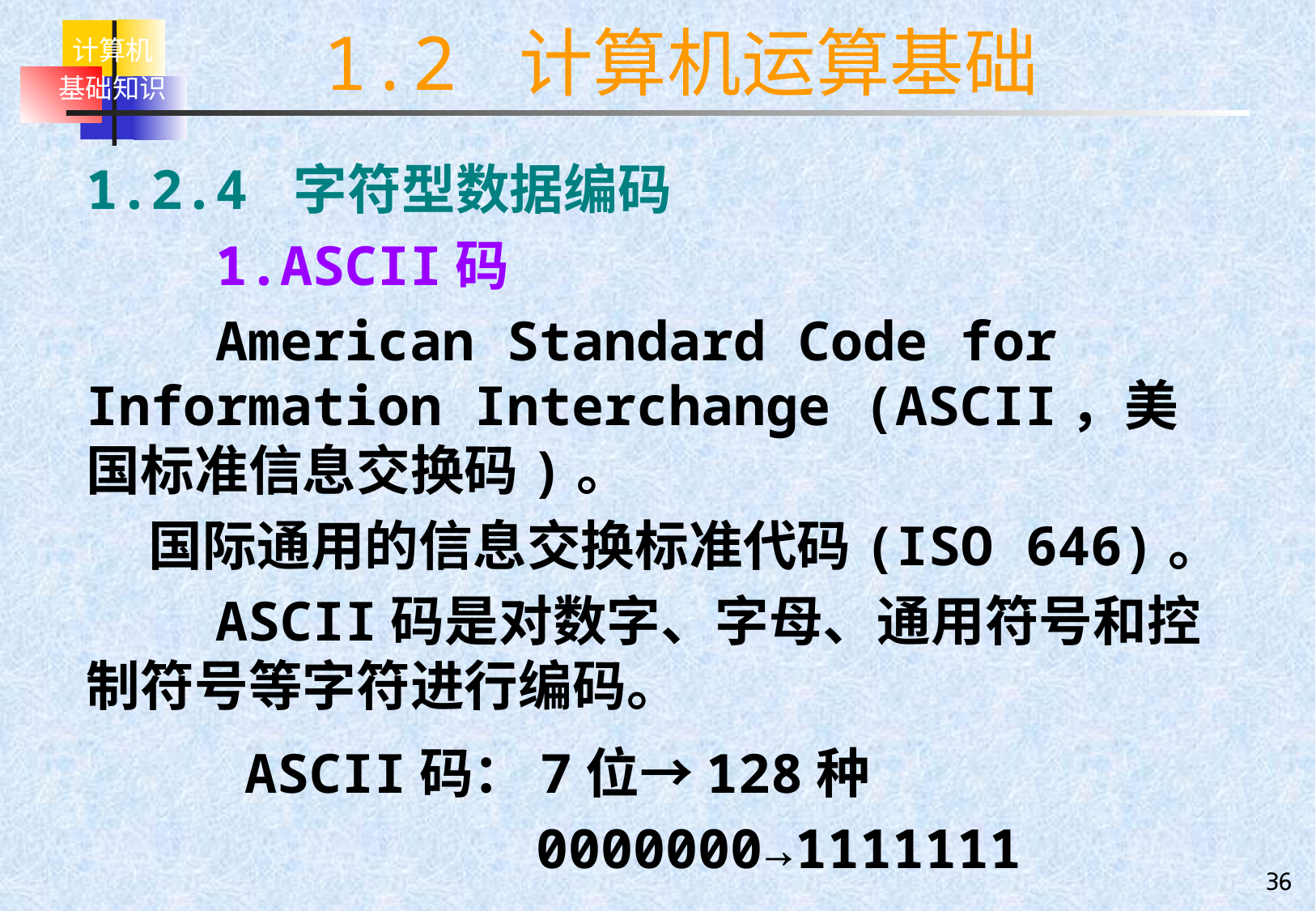

# 1.2 计算机运算基础
1.2.4 字符型数据编码
    1.ASCII码
    American Standard Code for Information Interchange (ASCII，美国标准信息交换码)。
    国际通用的信息交换标准代码(ISO 646)。
    ASCII码是对数字、字母、通用符号和控制符号等字符进行编码。
    ASCII码：7位→128种
             0000000→1111111
36